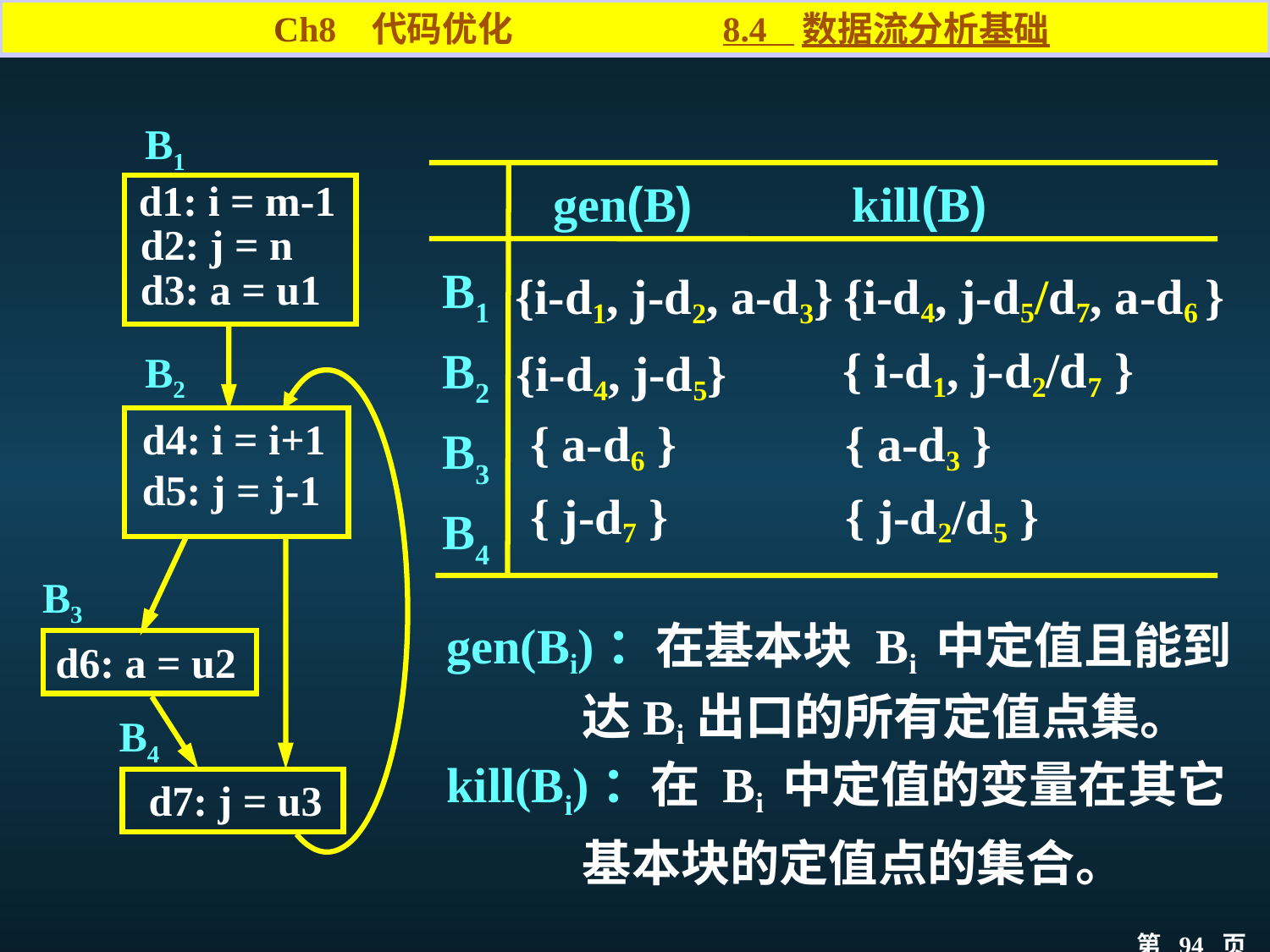

Ch8   代码优化                         8.4   数据流分析基础
B1

           gen(B)             kill(B)
  B1
  B2
  B3
  B4

 d1: i = m-1
 d2: j = n
 d3: a = u1
{i-d4, j-d5/d7, a-d6 }
{i-d1, j-d2, a-d3}

{ i-d1, j-d2/d7 }
{i-d4, j-d5}
B2

{ a-d6 }     	     { a-d3 }
{ j-d7 }  	     { j-d2/d5 }
d4: i = i+1
d5: j = j-1

B3
gen(Bi)：在基本块 Bi 中定值且能到达Bi出口的所有定值点集。
kill(Bi)：在 Bi 中定值的变量在其它基本块的定值点的集合。
d6: a = u2

B4
 d7: j = u3